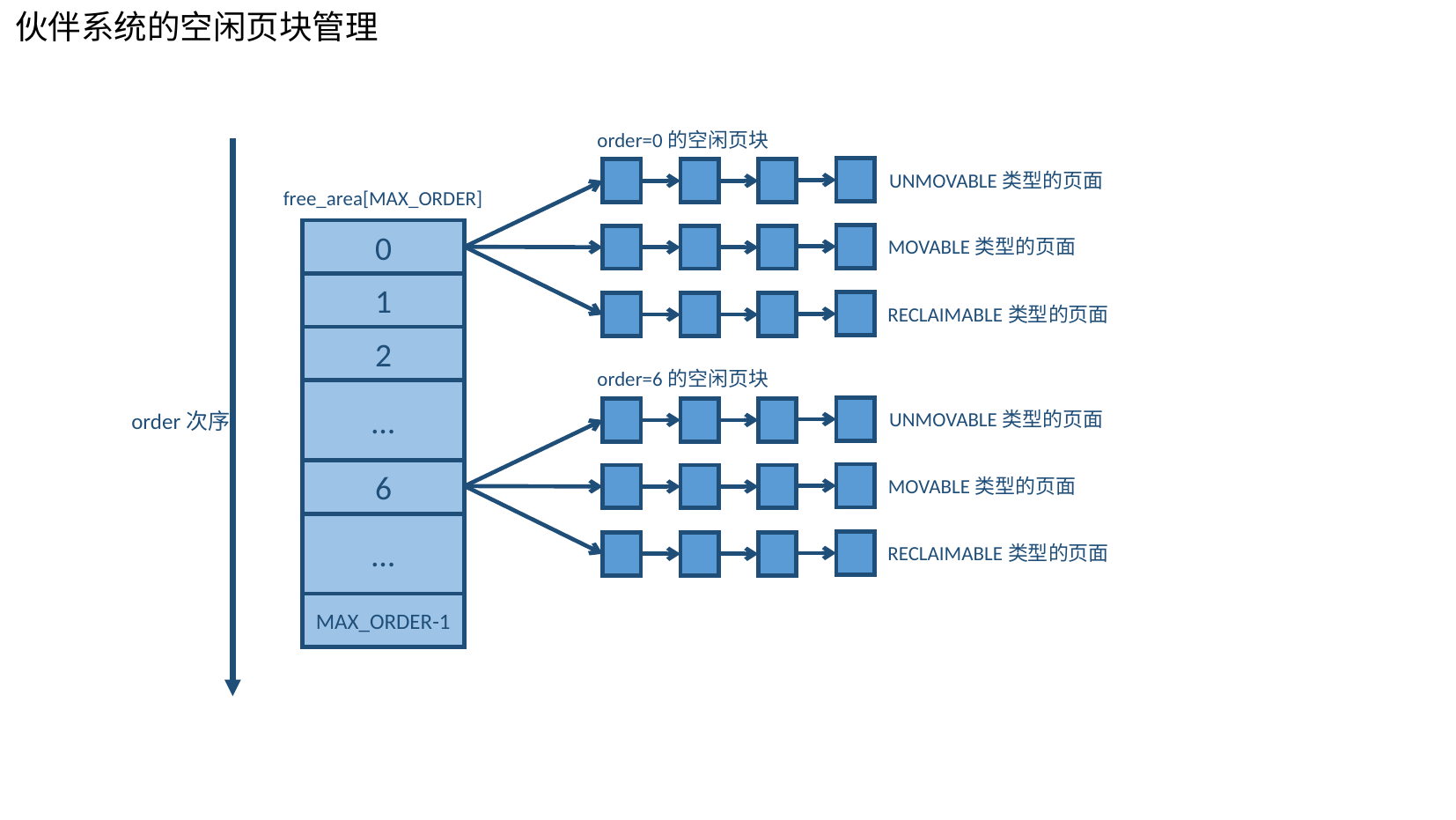

伙伴系统的空闲页块管理
order=0的空闲页块

UNMOVABLE类型的页面
free_area[MAX_ORDER]
0
MOVABLE类型的页面
1
RECLAIMABLE类型的页面
2
order=6的空闲页块
…

UNMOVABLE类型的页面
order次序
6
MOVABLE类型的页面
…
RECLAIMABLE类型的页面
MAX_ORDER-1